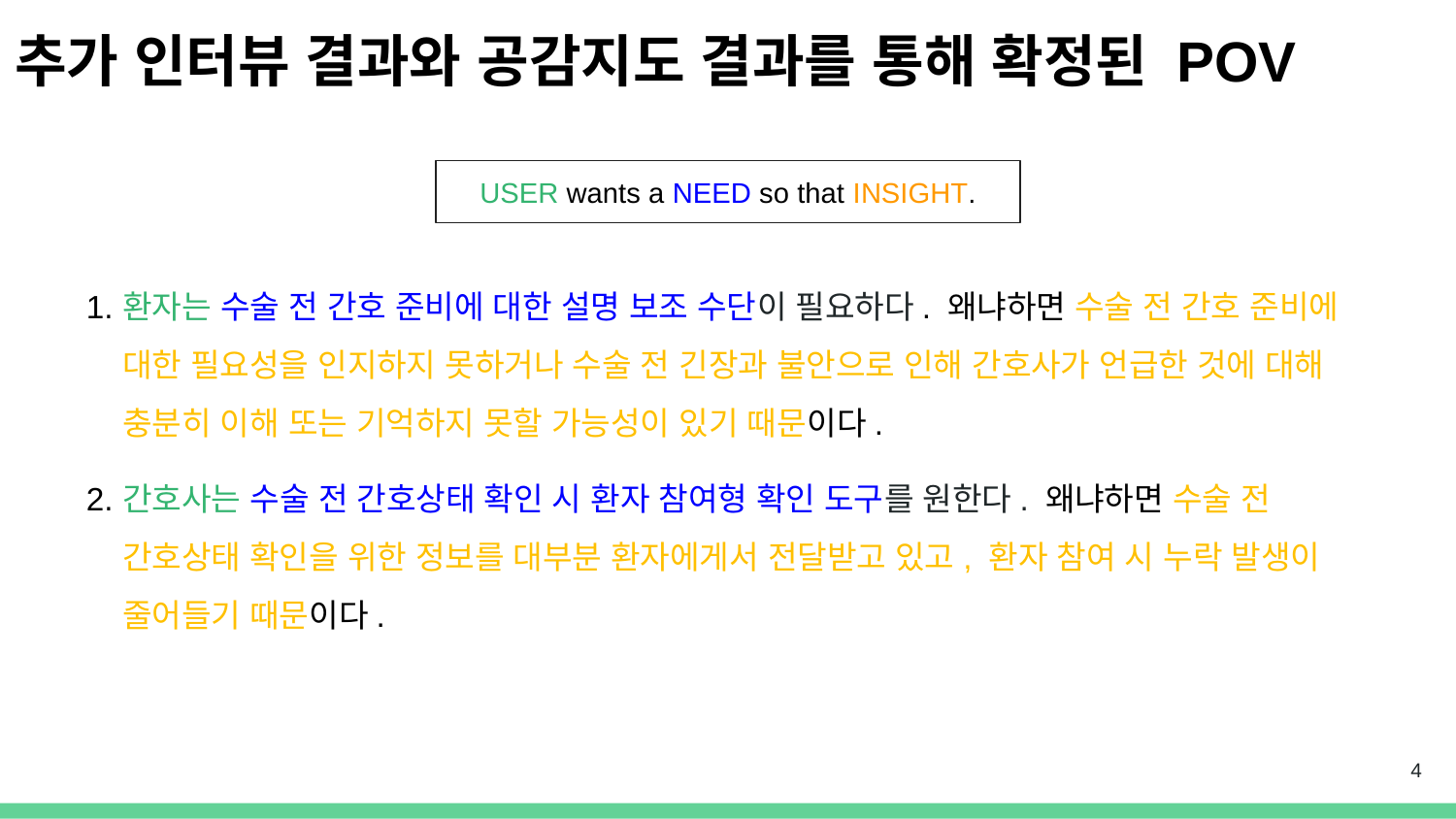

# 추가 인터뷰 결과와 공감지도 결과를 통해 확정된 POV
USER wants a NEED so that INSIGHT.
환자는 수술 전 간호 준비에 대한 설명 보조 수단이 필요하다. 왜냐하면 수술 전 간호 준비에 대한 필요성을 인지하지 못하거나 수술 전 긴장과 불안으로 인해 간호사가 언급한 것에 대해 충분히 이해 또는 기억하지 못할 가능성이 있기 때문이다.

간호사는 수술 전 간호상태 확인 시 환자 참여형 확인 도구를 원한다. 왜냐하면 수술 전 간호상태 확인을 위한 정보를 대부분 환자에게서 전달받고 있고, 환자 참여 시 누락 발생이 줄어들기 때문이다.

4